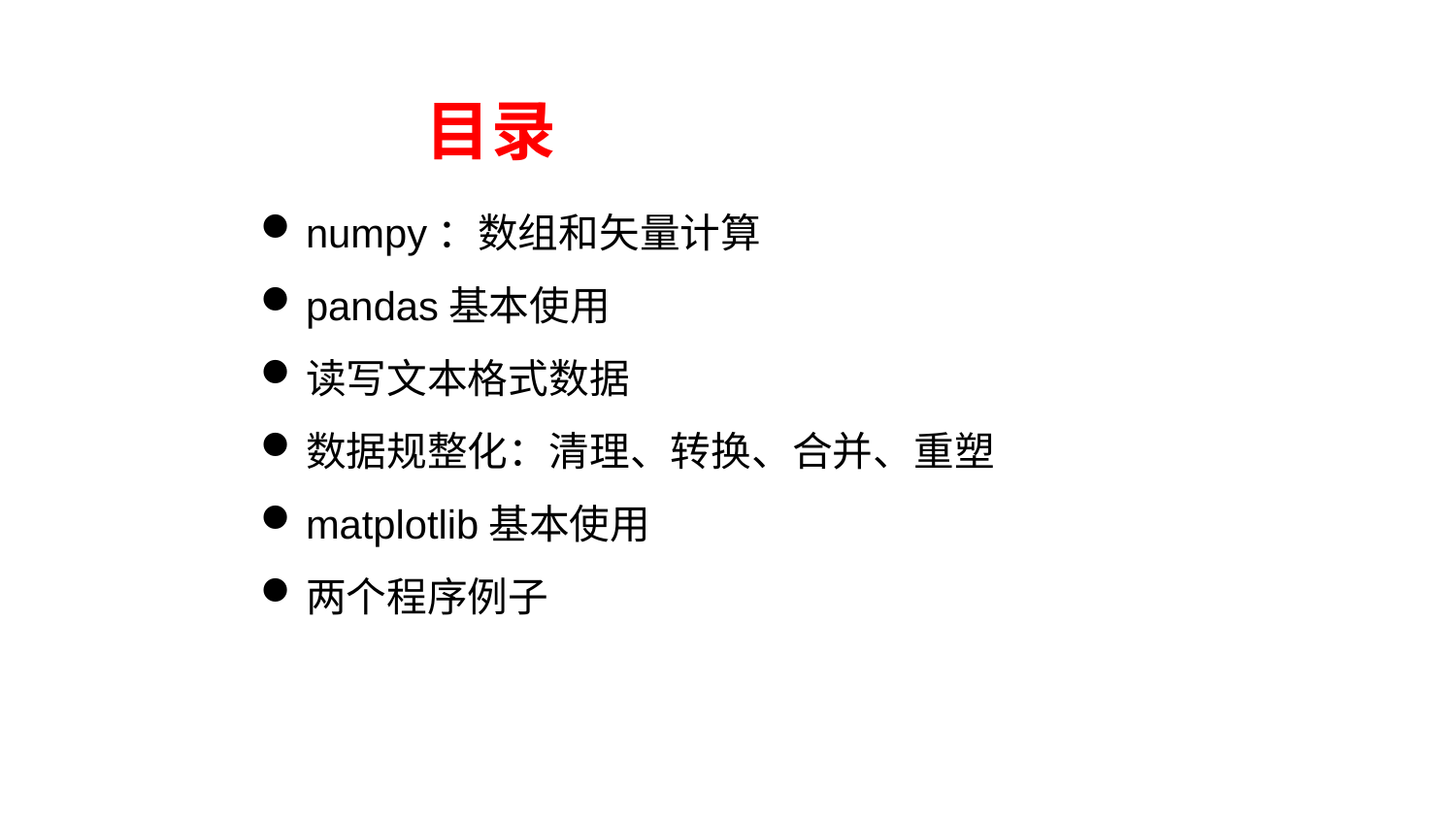

目录
numpy：数组和矢量计算
pandas基本使用
读写文本格式数据
数据规整化：清理、转换、合并、重塑
matplotlib基本使用
两个程序例子